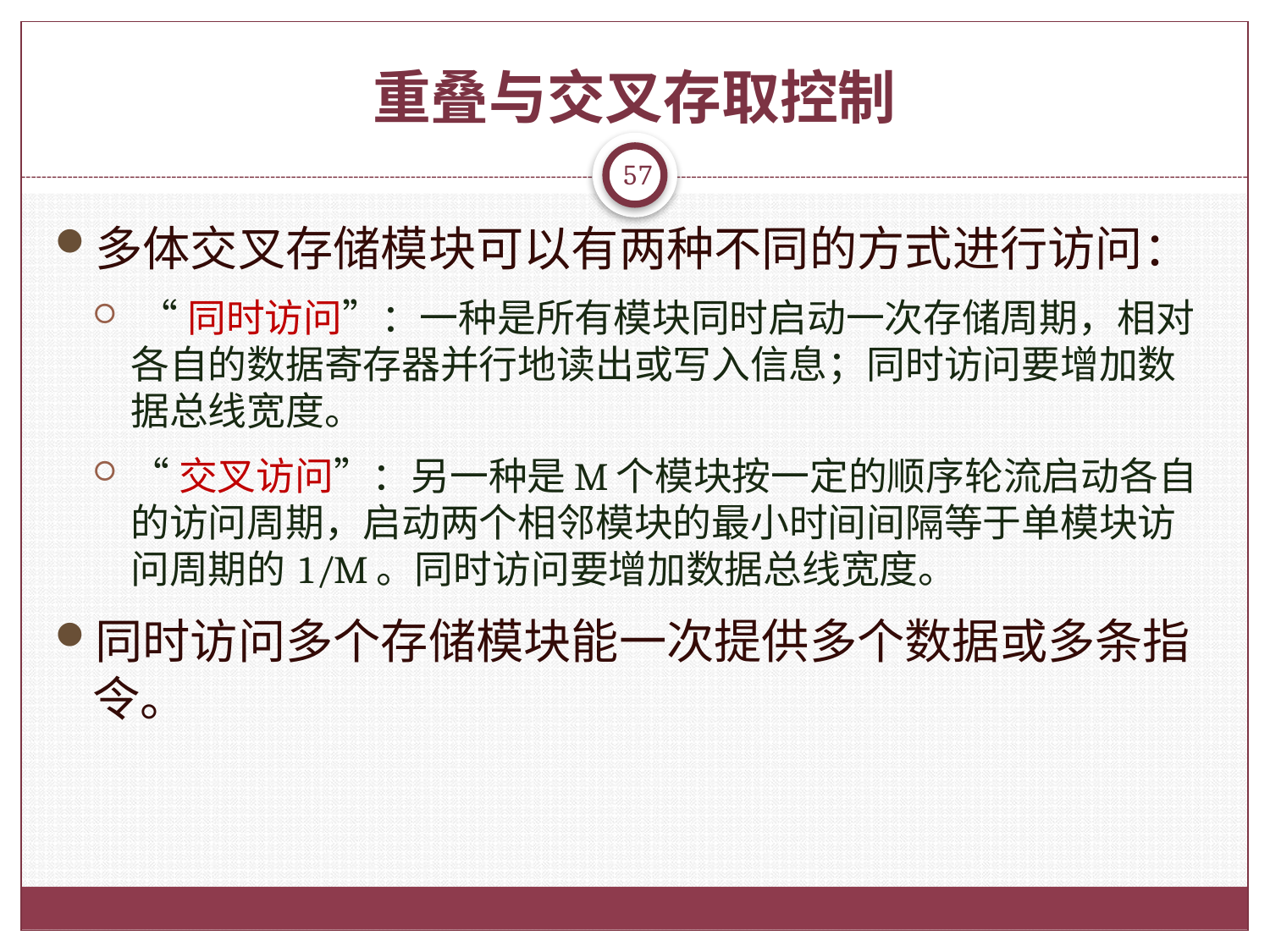

# 重叠与交叉存取控制
57
多体交叉存储模块可以有两种不同的方式进行访问：
 “同时访问”：一种是所有模块同时启动一次存储周期，相对各自的数据寄存器并行地读出或写入信息；同时访问要增加数据总线宽度。
“交叉访问”：另一种是M个模块按一定的顺序轮流启动各自的访问周期，启动两个相邻模块的最小时间间隔等于单模块访问周期的1/M。同时访问要增加数据总线宽度。
同时访问多个存储模块能一次提供多个数据或多条指令。